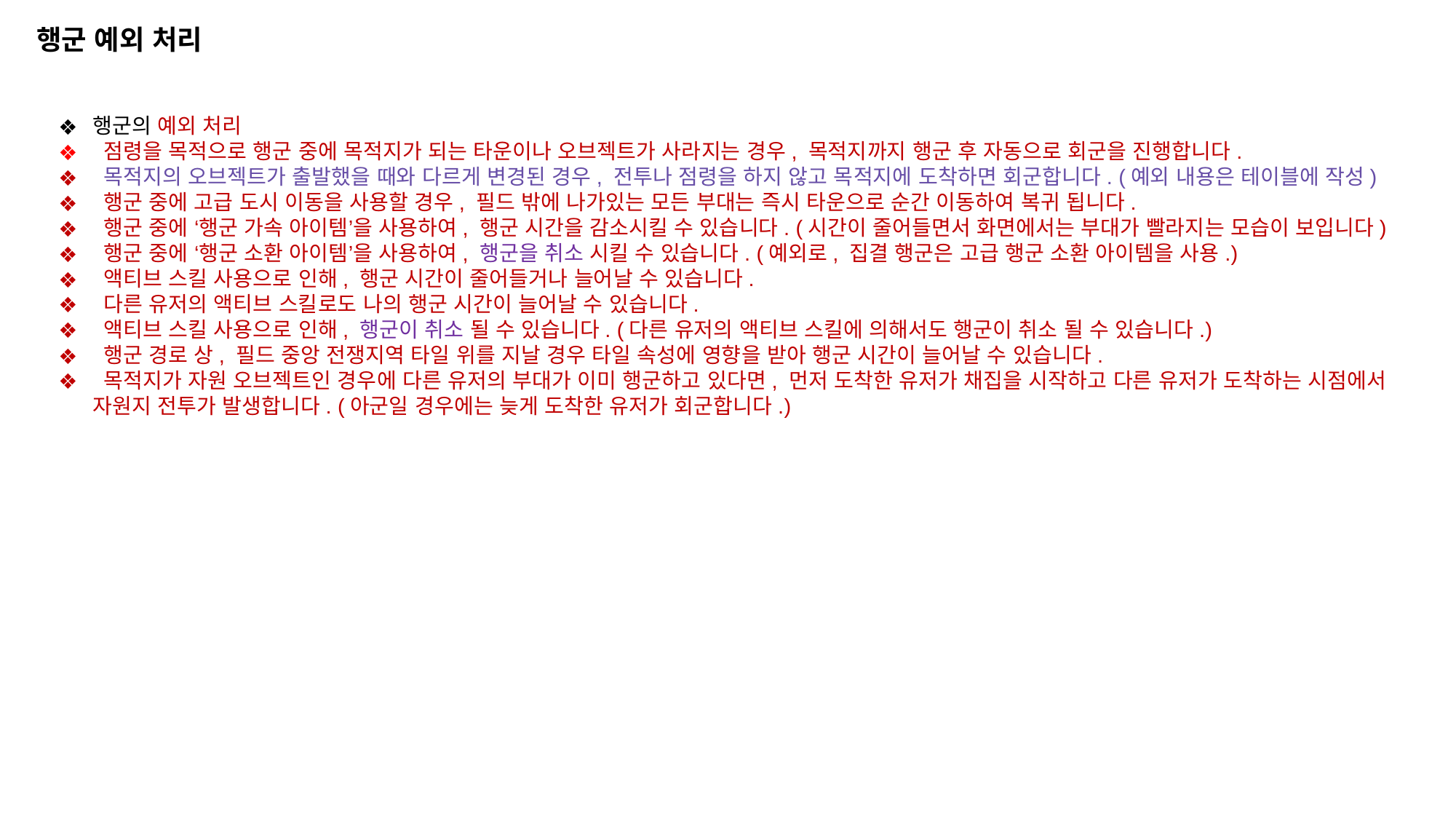

행군 예외 처리

행군의 예외 처리
 점령을 목적으로 행군 중에 목적지가 되는 타운이나 오브젝트가 사라지는 경우, 목적지까지 행군 후 자동으로 회군을 진행합니다.
 목적지의 오브젝트가 출발했을 때와 다르게 변경된 경우, 전투나 점령을 하지 않고 목적지에 도착하면 회군합니다. (예외 내용은 테이블에 작성)
 행군 중에 고급 도시 이동을 사용할 경우, 필드 밖에 나가있는 모든 부대는 즉시 타운으로 순간 이동하여 복귀 됩니다.
 행군 중에 ‘행군 가속 아이템’을 사용하여, 행군 시간을 감소시킬 수 있습니다. (시간이 줄어들면서 화면에서는 부대가 빨라지는 모습이 보입니다)
 행군 중에 ‘행군 소환 아이템’을 사용하여, 행군을 취소 시킬 수 있습니다. (예외로, 집결 행군은 고급 행군 소환 아이템을 사용.)
 액티브 스킬 사용으로 인해, 행군 시간이 줄어들거나 늘어날 수 있습니다.
 다른 유저의 액티브 스킬로도 나의 행군 시간이 늘어날 수 있습니다.
 액티브 스킬 사용으로 인해, 행군이 취소 될 수 있습니다. (다른 유저의 액티브 스킬에 의해서도 행군이 취소 될 수 있습니다.)
 행군 경로 상, 필드 중앙 전쟁지역 타일 위를 지날 경우 타일 속성에 영향을 받아 행군 시간이 늘어날 수 있습니다.
 목적지가 자원 오브젝트인 경우에 다른 유저의 부대가 이미 행군하고 있다면, 먼저 도착한 유저가 채집을 시작하고 다른 유저가 도착하는 시점에서 자원지 전투가 발생합니다. (아군일 경우에는 늦게 도착한 유저가 회군합니다.)